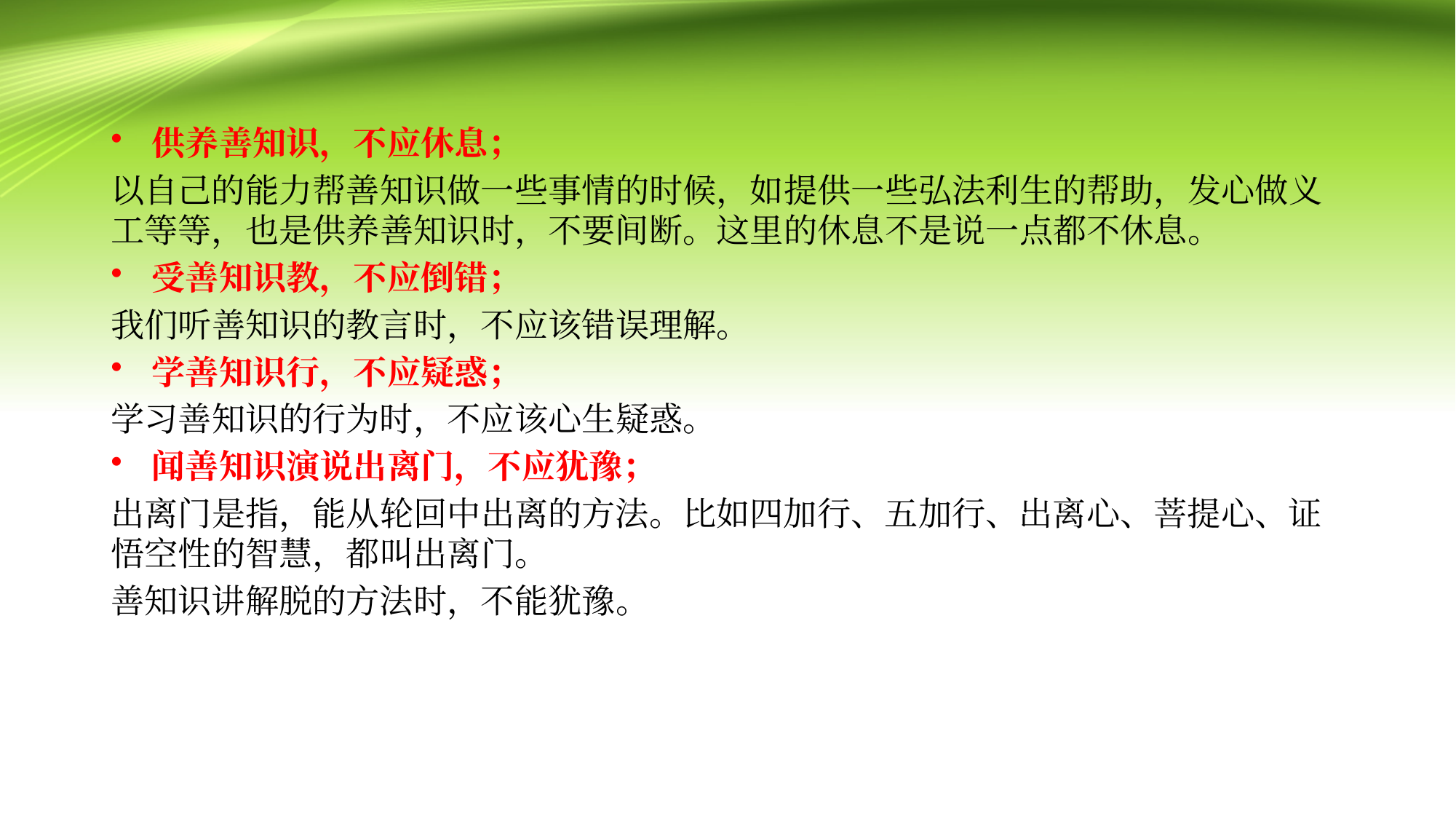

供养善知识，不应休息；
以自己的能力帮善知识做一些事情的时候，如提供一些弘法利生的帮助，发心做义工等等，也是供养善知识时，不要间断。这里的休息不是说一点都不休息。
受善知识教，不应倒错；
我们听善知识的教言时，不应该错误理解。
学善知识行，不应疑惑；
学习善知识的行为时，不应该心生疑惑。
闻善知识演说出离门，不应犹豫；
出离门是指，能从轮回中出离的方法。比如四加行、五加行、出离心、菩提心、证悟空性的智慧，都叫出离门。
善知识讲解脱的方法时，不能犹豫。